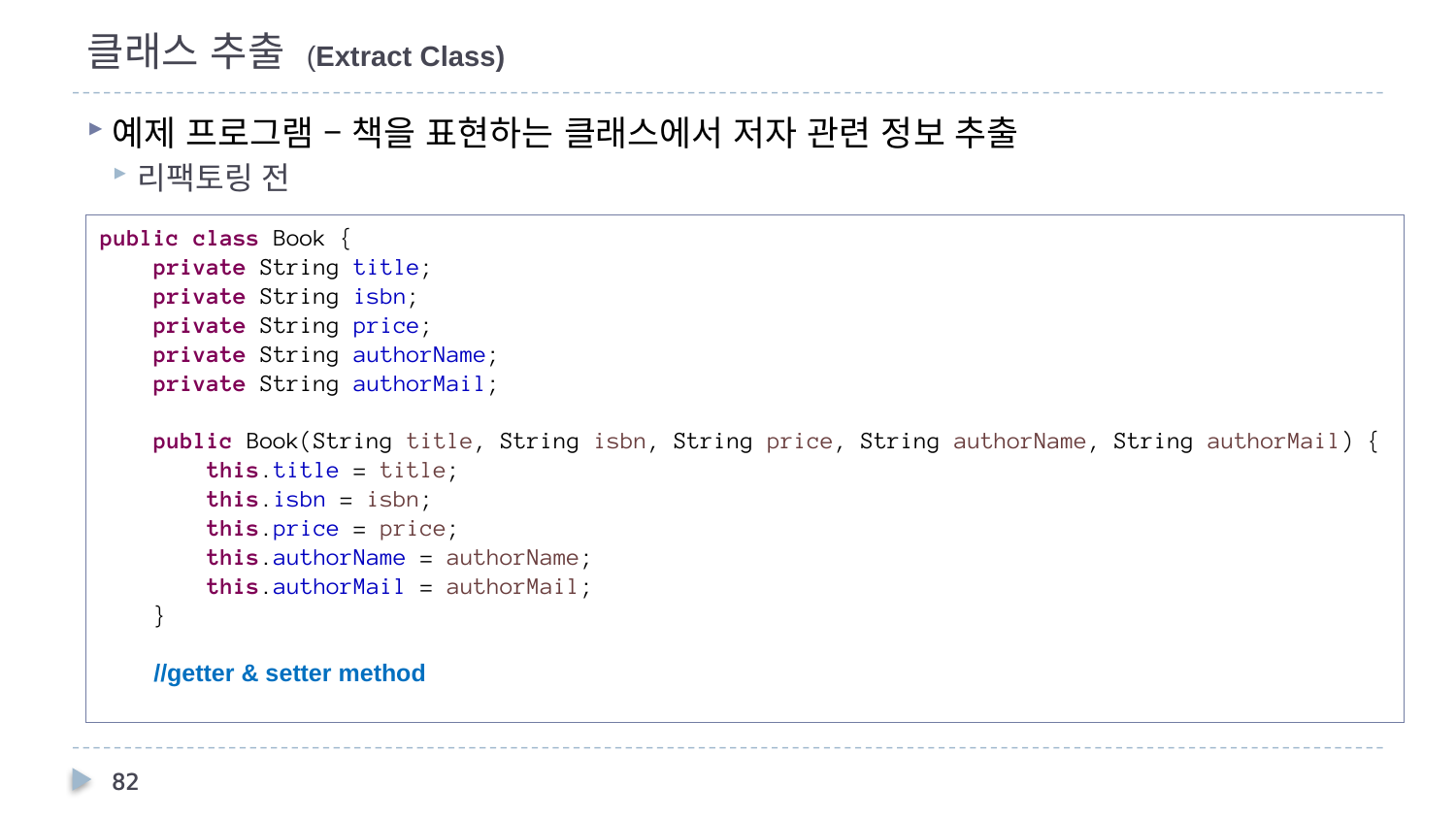

# 클래스 추출 (Extract Class)
예제 프로그램 – 책을 표현하는 클래스에서 저자 관련 정보 추출
리팩토링 전
public class Book {
    private String title;
    private String isbn;
    private String price;
    private String authorName;
    private String authorMail;

    public Book(String title, String isbn, String price, String authorName, String authorMail) {
        this.title = title;
        this.isbn = isbn;
        this.price = price;
        this.authorName = authorName;
        this.authorMail = authorMail;
    }

    //getter & setter method

82